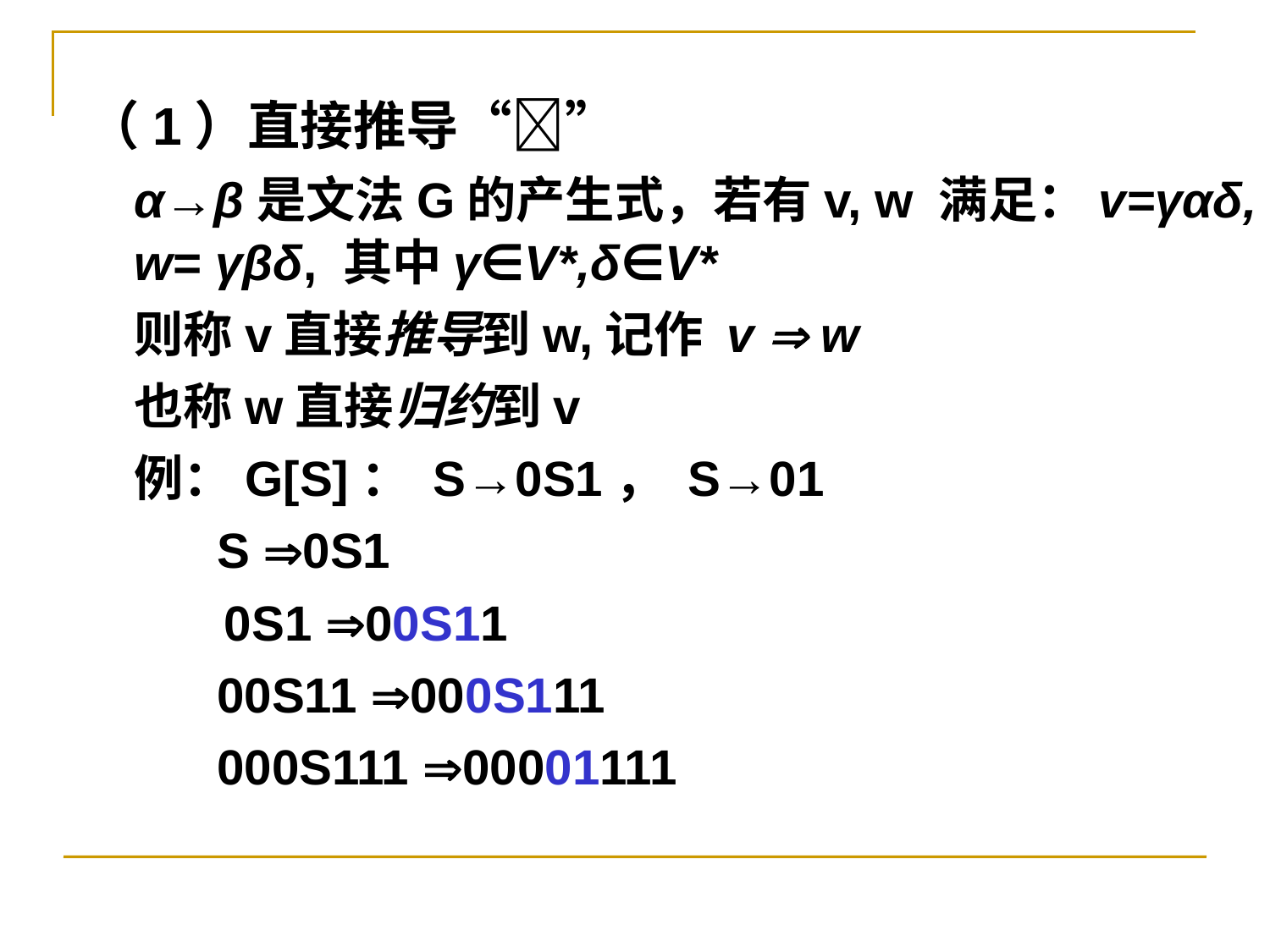

（1）直接推导“⇒”
	α→β是文法G的产生式，若有v, w 满足：v=γαδ, w= γβδ, 其中γ∈V*,δ∈V*
	则称v直接推导到w,记作 v ⇒ w
	也称w直接归约到v
	例：G[S]： S→0S1， S→01
	      S ⇒0S1
          0S1 ⇒00S11
	      00S11 ⇒000S111
	      000S111 ⇒00001111

34